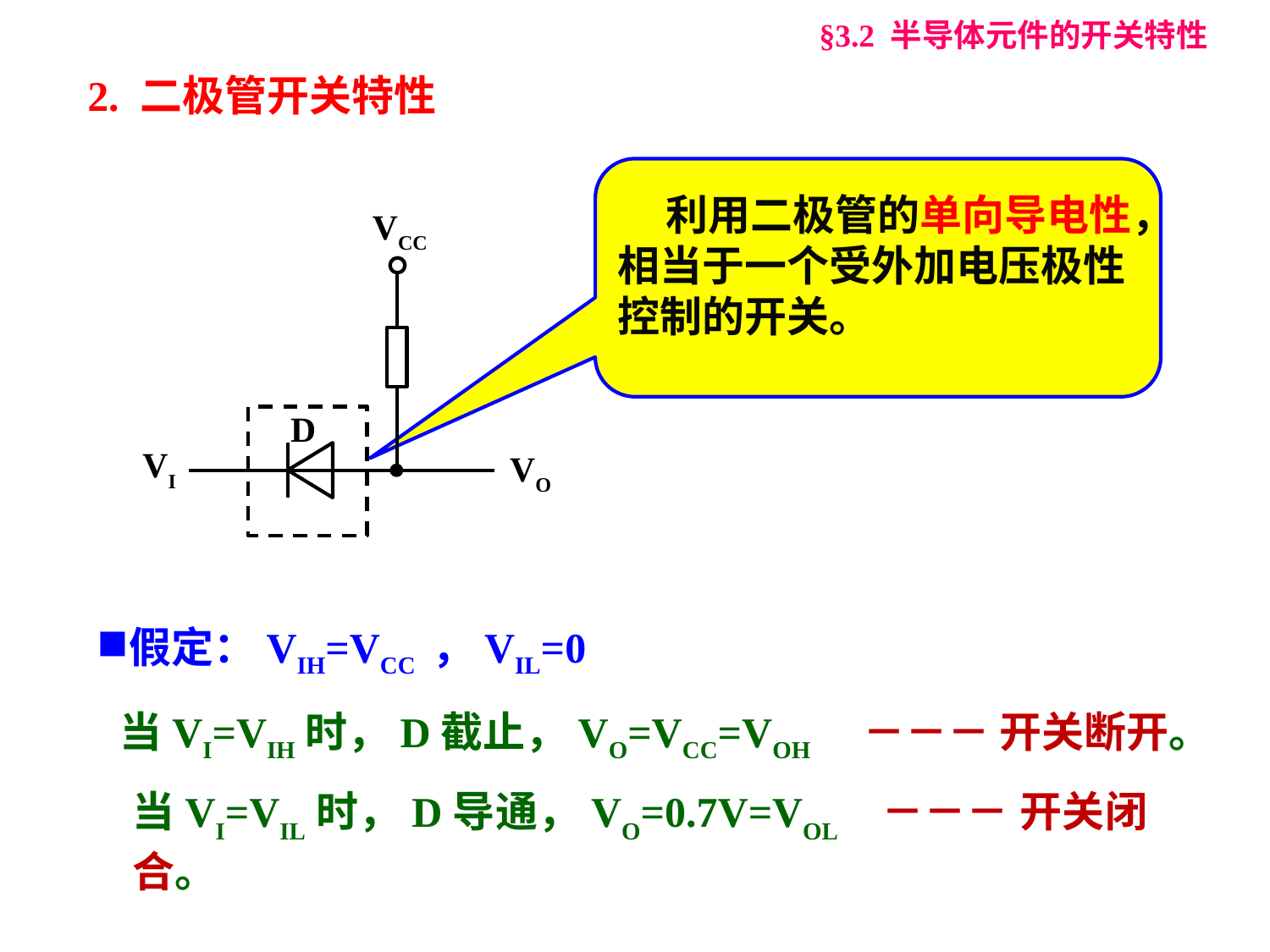

§3.2 半导体元件的开关特性
2. 二极管开关特性

    利用二极管的单向导电性，相当于一个受外加电压极性控制的开关。
VCC

VI
VO

D
假定：VIH=VCC ，VIL=0
当VI=VIH时，D截止，VO=VCC=VOH    －－－ 开关断开。
当VI=VIL时，D导通，VO=0.7V=VOL   －－－ 开关闭合。